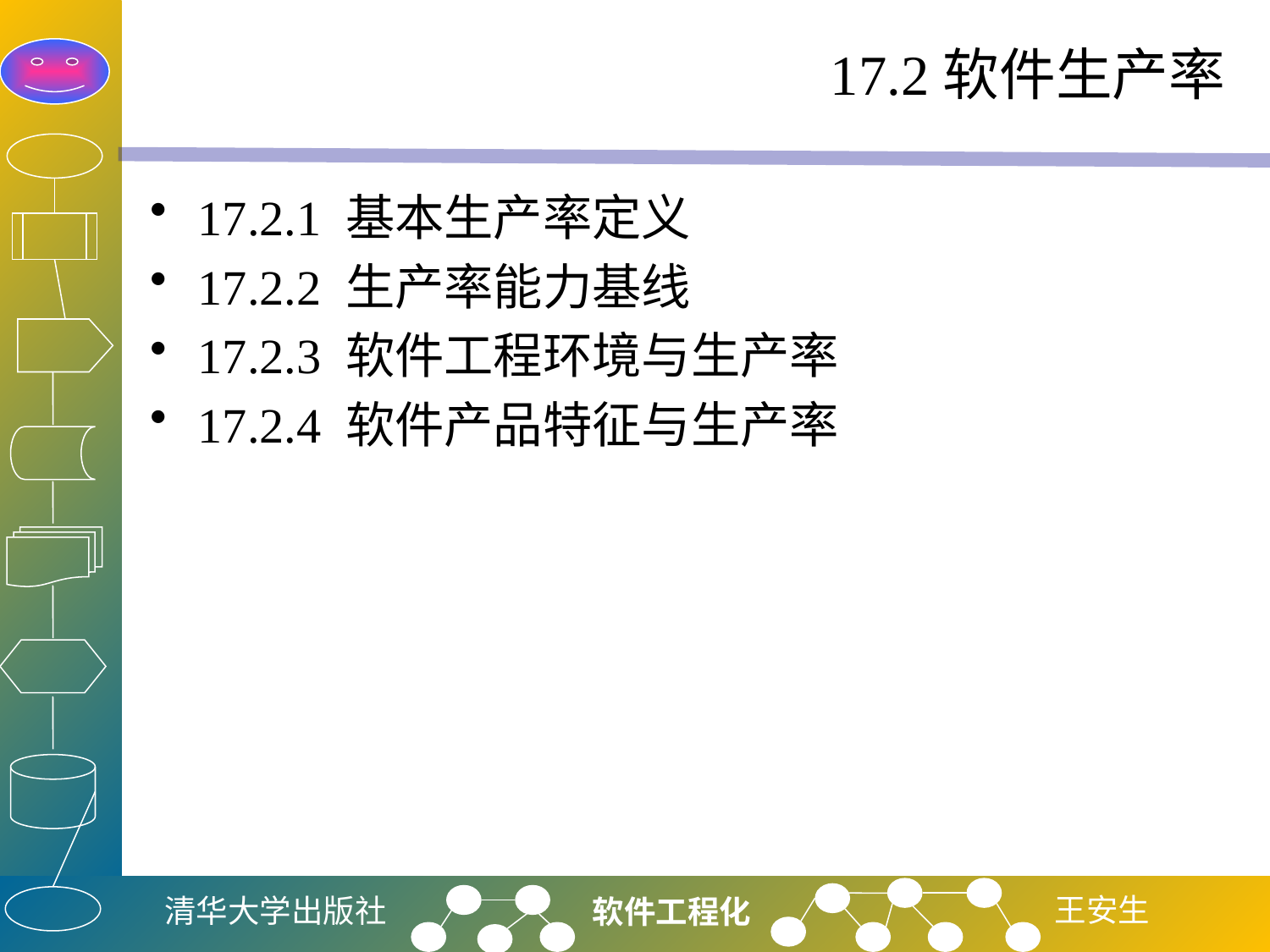

# 17.2软件生产率
17.2.1 基本生产率定义
17.2.2 生产率能力基线
17.2.3 软件工程环境与生产率
17.2.4 软件产品特征与生产率